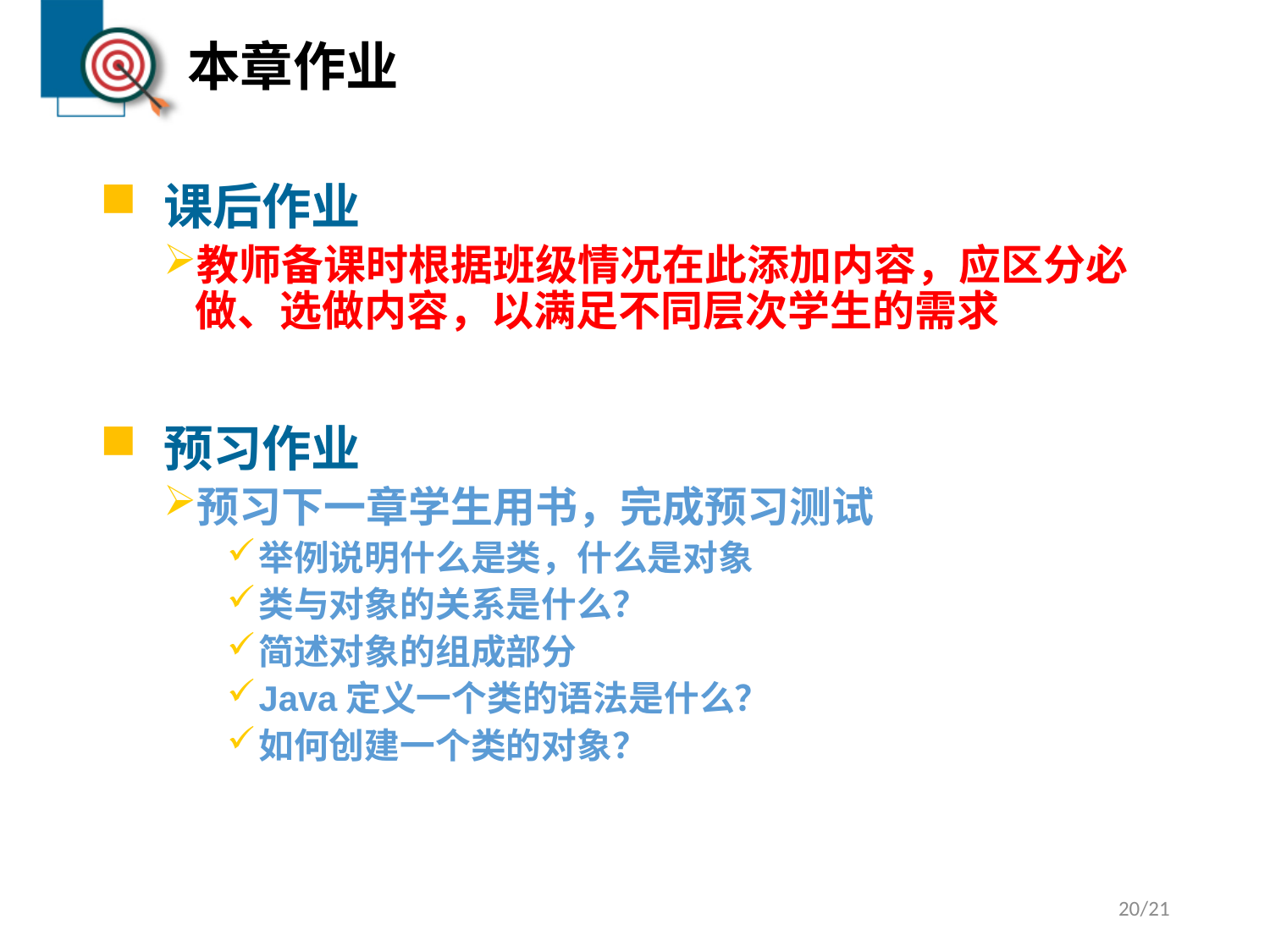

# 本章作业
课后作业
教师备课时根据班级情况在此添加内容，应区分必做、选做内容，以满足不同层次学生的需求

预习作业
预习下一章学生用书，完成预习测试
举例说明什么是类，什么是对象
类与对象的关系是什么？
简述对象的组成部分
Java定义一个类的语法是什么？
如何创建一个类的对象？

20/21